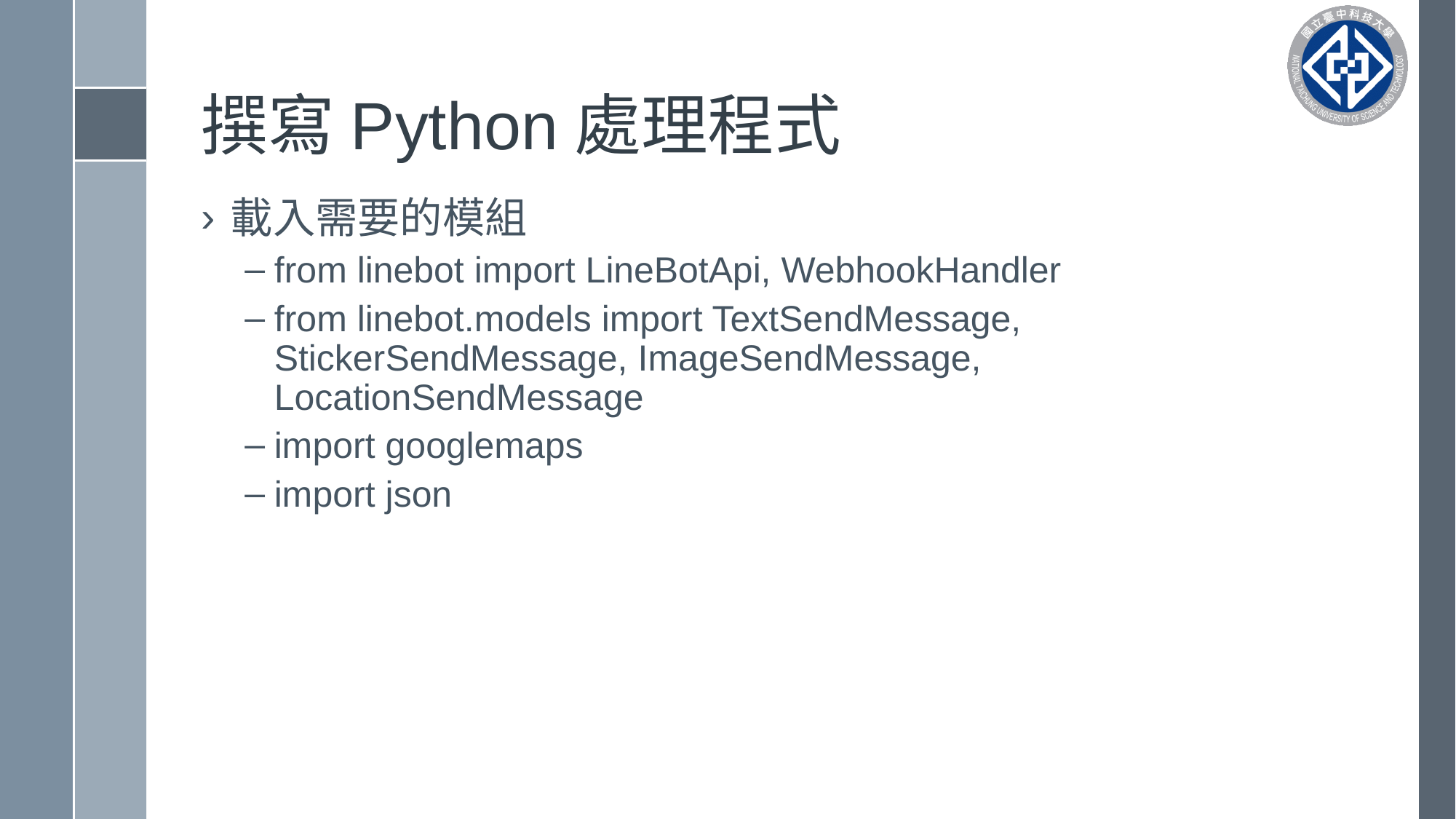

# 撰寫Python處理程式
載入需要的模組
from linebot import LineBotApi, WebhookHandler
from linebot.models import TextSendMessage, StickerSendMessage, ImageSendMessage, LocationSendMessage
import googlemaps
import json